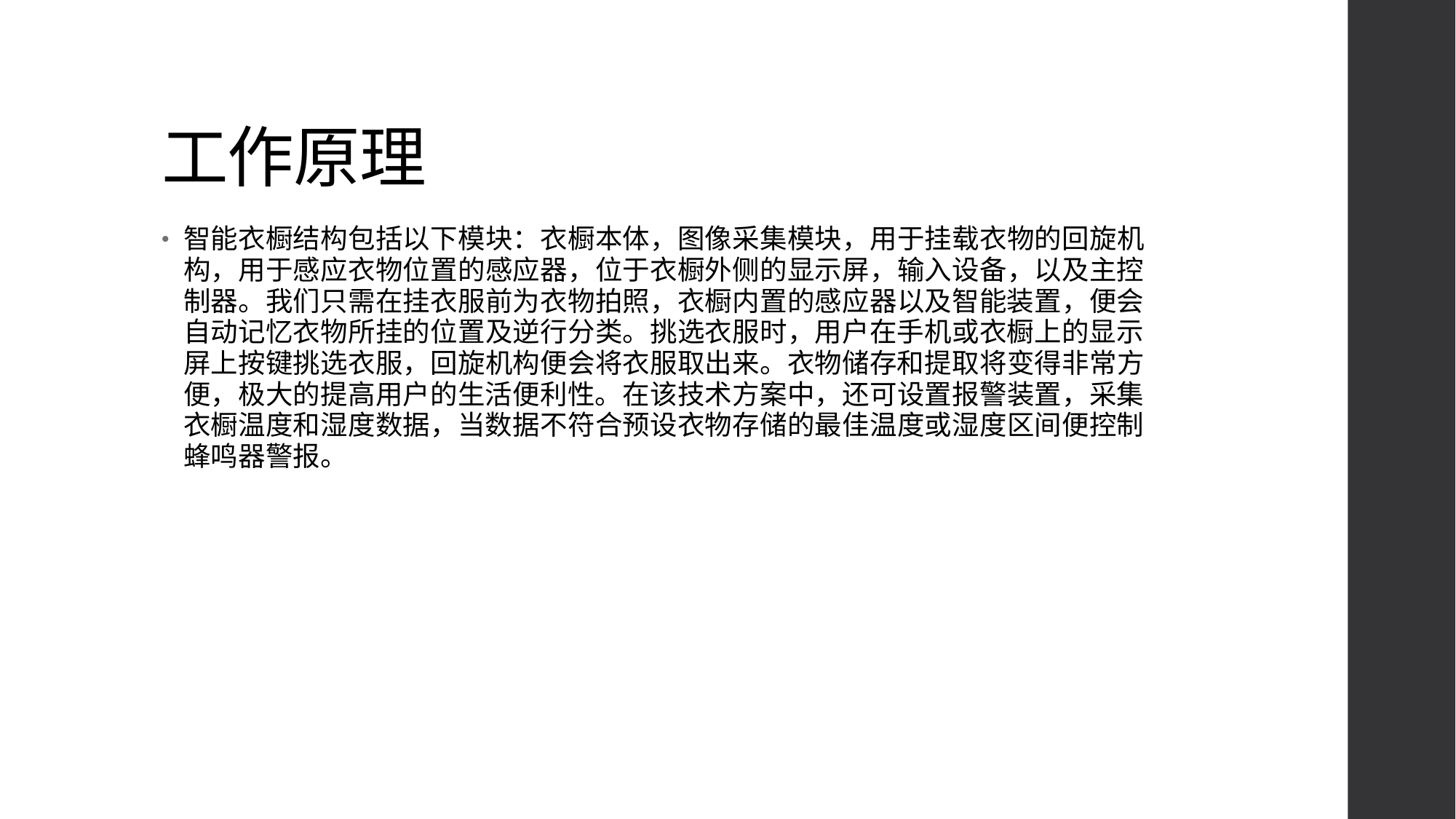

# 工作原理
智能衣橱结构包括以下模块：衣橱本体，图像采集模块，用于挂载衣物的回旋机构，用于感应衣物位置的感应器，位于衣橱外侧的显示屏，输入设备，以及主控制器。我们只需在挂衣服前为衣物拍照，衣橱内置的感应器以及智能装置，便会自动记忆衣物所挂的位置及逆行分类。挑选衣服时，用户在手机或衣橱上的显示屏上按键挑选衣服，回旋机构便会将衣服取出来。衣物储存和提取将变得非常方便，极大的提高用户的生活便利性。在该技术方案中，还可设置报警装置，采集衣橱温度和湿度数据，当数据不符合预设衣物存储的最佳温度或湿度区间便控制蜂鸣器警报。